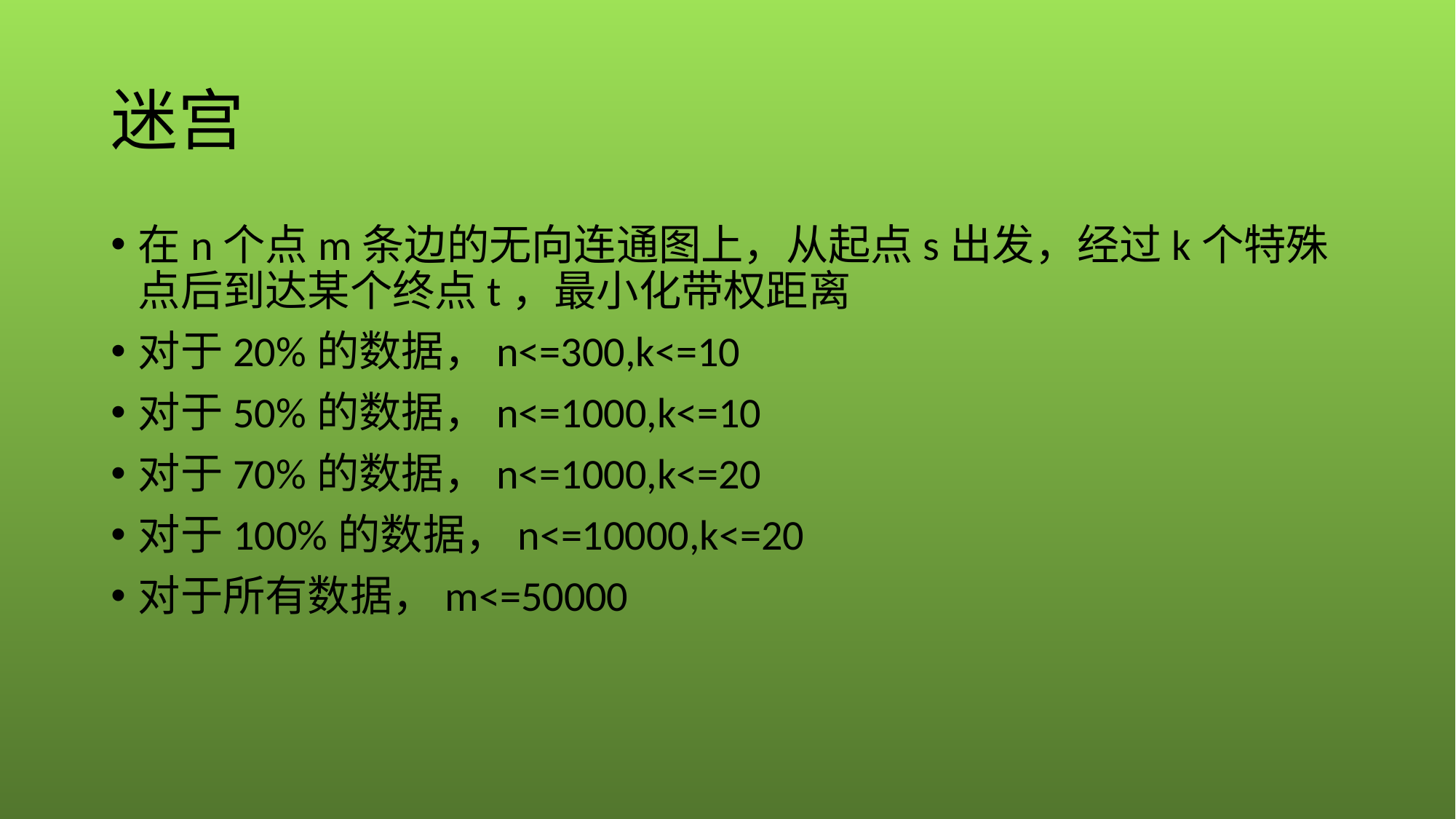

# 迷宫
在n个点m条边的无向连通图上，从起点s出发，经过k个特殊点后到达某个终点t，最小化带权距离
对于20%的数据，n<=300,k<=10
对于50%的数据，n<=1000,k<=10
对于70%的数据，n<=1000,k<=20
对于100%的数据，n<=10000,k<=20
对于所有数据，m<=50000